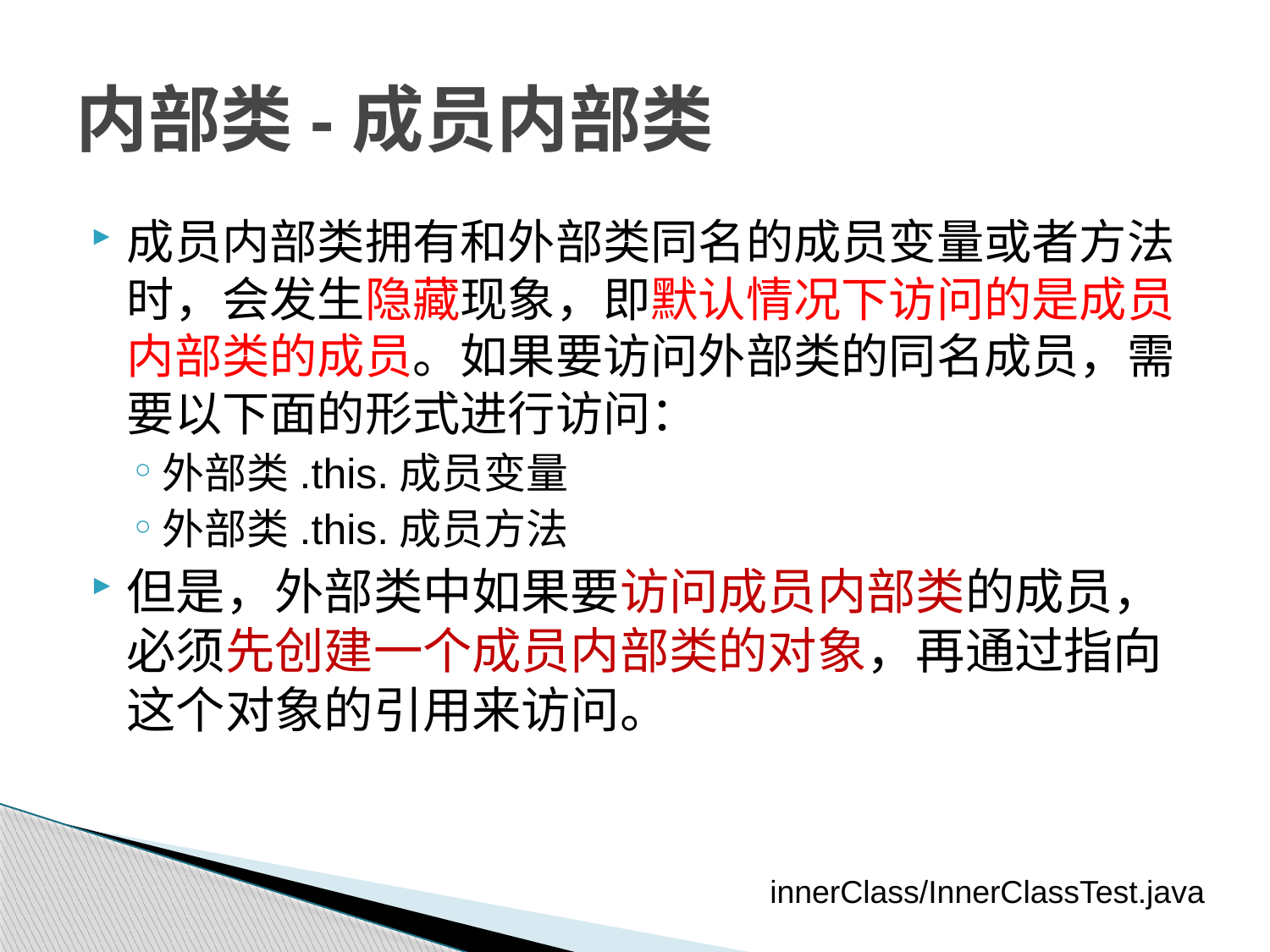

# 内部类-成员内部类
成员内部类拥有和外部类同名的成员变量或者方法时，会发生隐藏现象，即默认情况下访问的是成员内部类的成员。如果要访问外部类的同名成员，需要以下面的形式进行访问：
外部类.this.成员变量
外部类.this.成员方法
但是，外部类中如果要访问成员内部类的成员，必须先创建一个成员内部类的对象，再通过指向这个对象的引用来访问。

innerClass/InnerClassTest.java